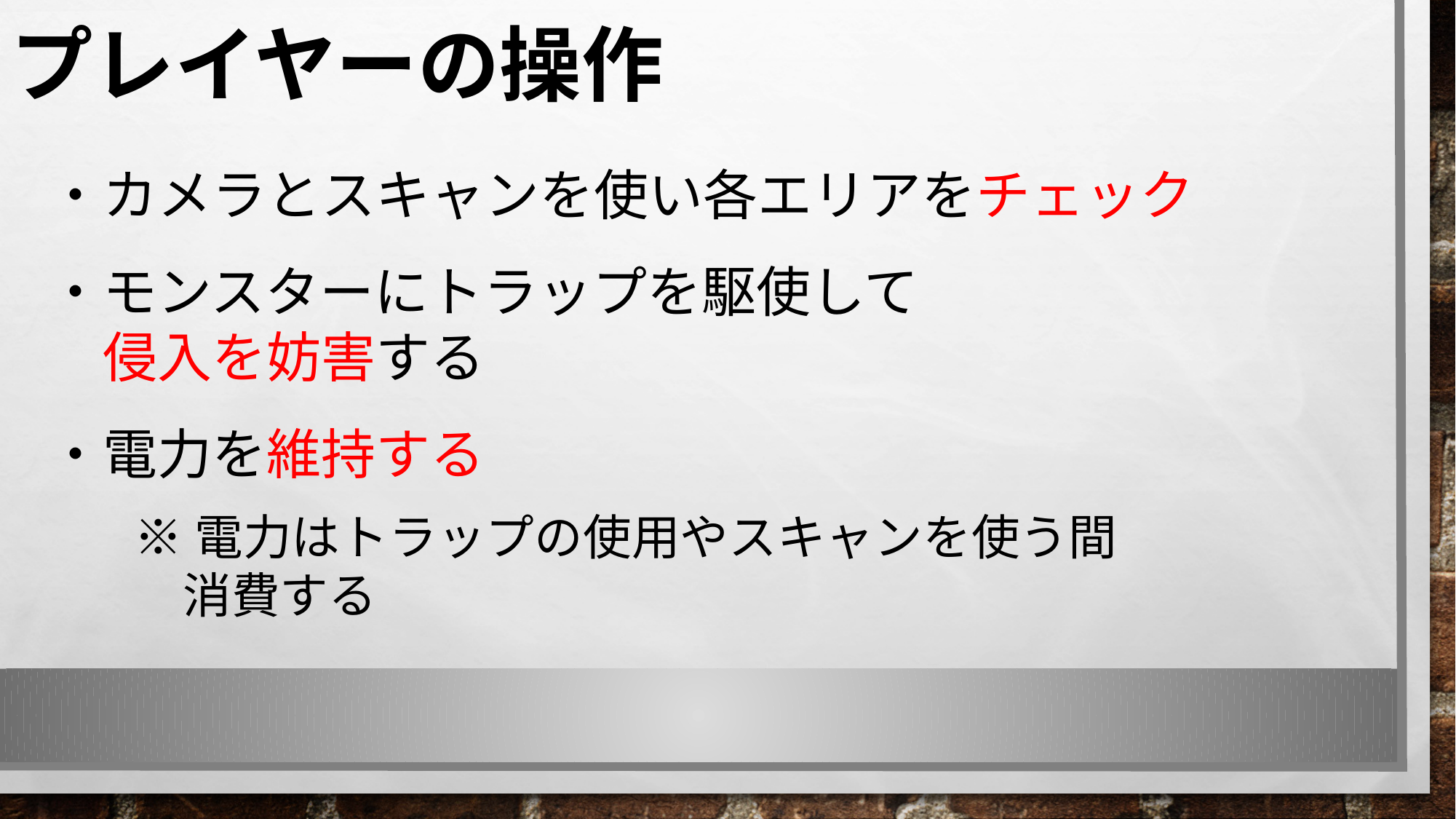

# プレイヤーの操作
・カメラとスキャンを使い各エリアをチェック
・モンスターにトラップを駆使して
　侵入を妨害する
・電力を維持する
※電力はトラップの使用やスキャンを使う間
　消費する